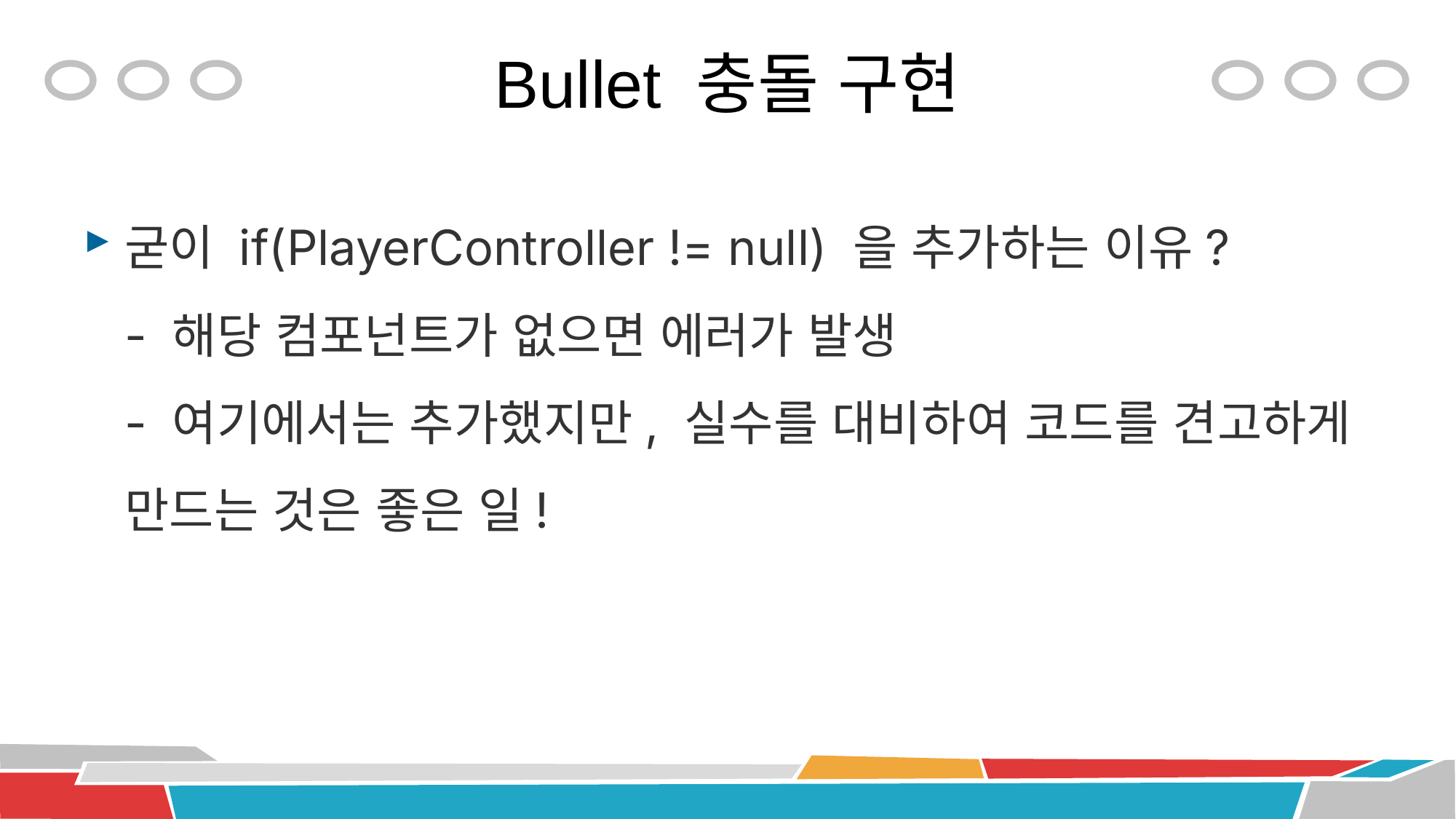

# Bullet 충돌 구현
굳이 if(PlayerController != null) 을 추가하는 이유?
- 해당 컴포넌트가 없으면 에러가 발생
- 여기에서는 추가했지만, 실수를 대비하여 코드를 견고하게 만드는 것은 좋은 일!